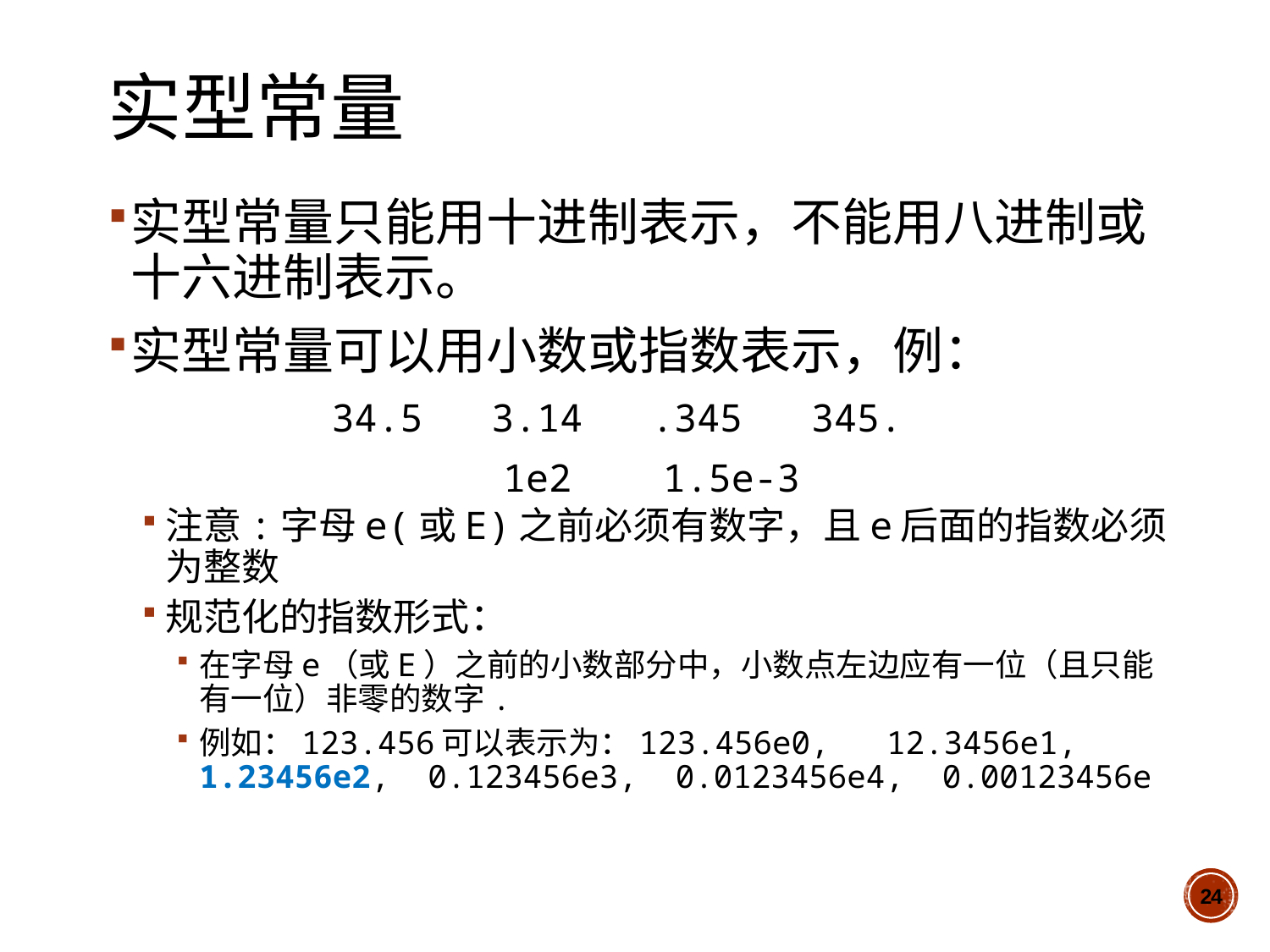

# 实型常量
实型常量只能用十进制表示，不能用八进制或十六进制表示。
实型常量可以用小数或指数表示，例：
34.5   3.14   .345   345.
1e2    1.5e-3
注意:字母e(或E)之前必须有数字，且e后面的指数必须为整数
规范化的指数形式：
在字母e（或E）之前的小数部分中，小数点左边应有一位（且只能有一位）非零的数字.
例如：123.456可以表示为：123.456e0,   12.3456e1,   1.23456e2,  0.123456e3,  0.0123456e4,  0.00123456e
24